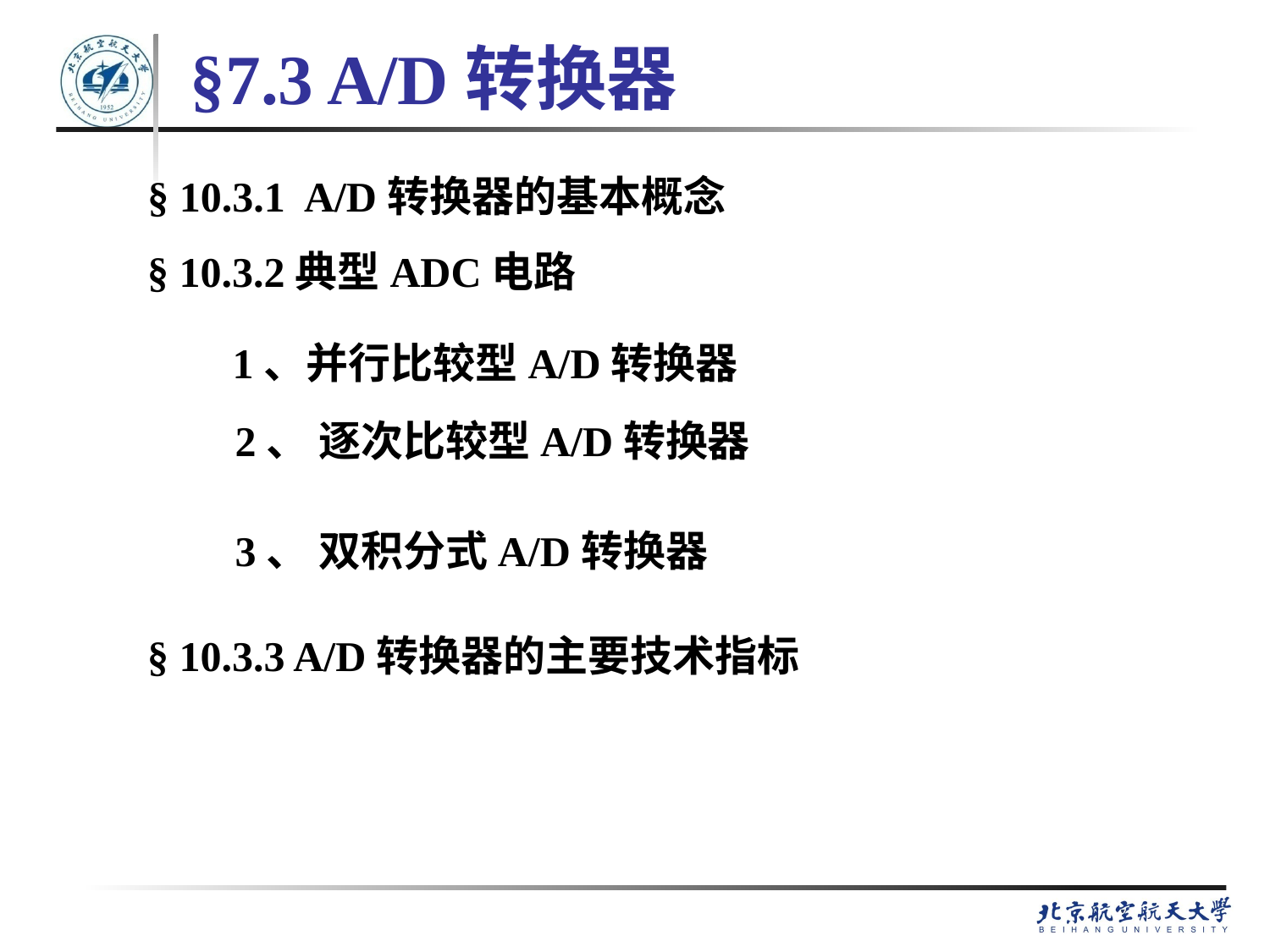

# §7.3 A/D转换器
§ 10.3.1  A/D转换器的基本概念
§ 10.3.2典型ADC电路
    1、并行比较型A/D转换器
     2、 逐次比较型A/D转换器
     3、 双积分式A/D转换器
§ 10.3.3 A/D转换器的主要技术指标
2